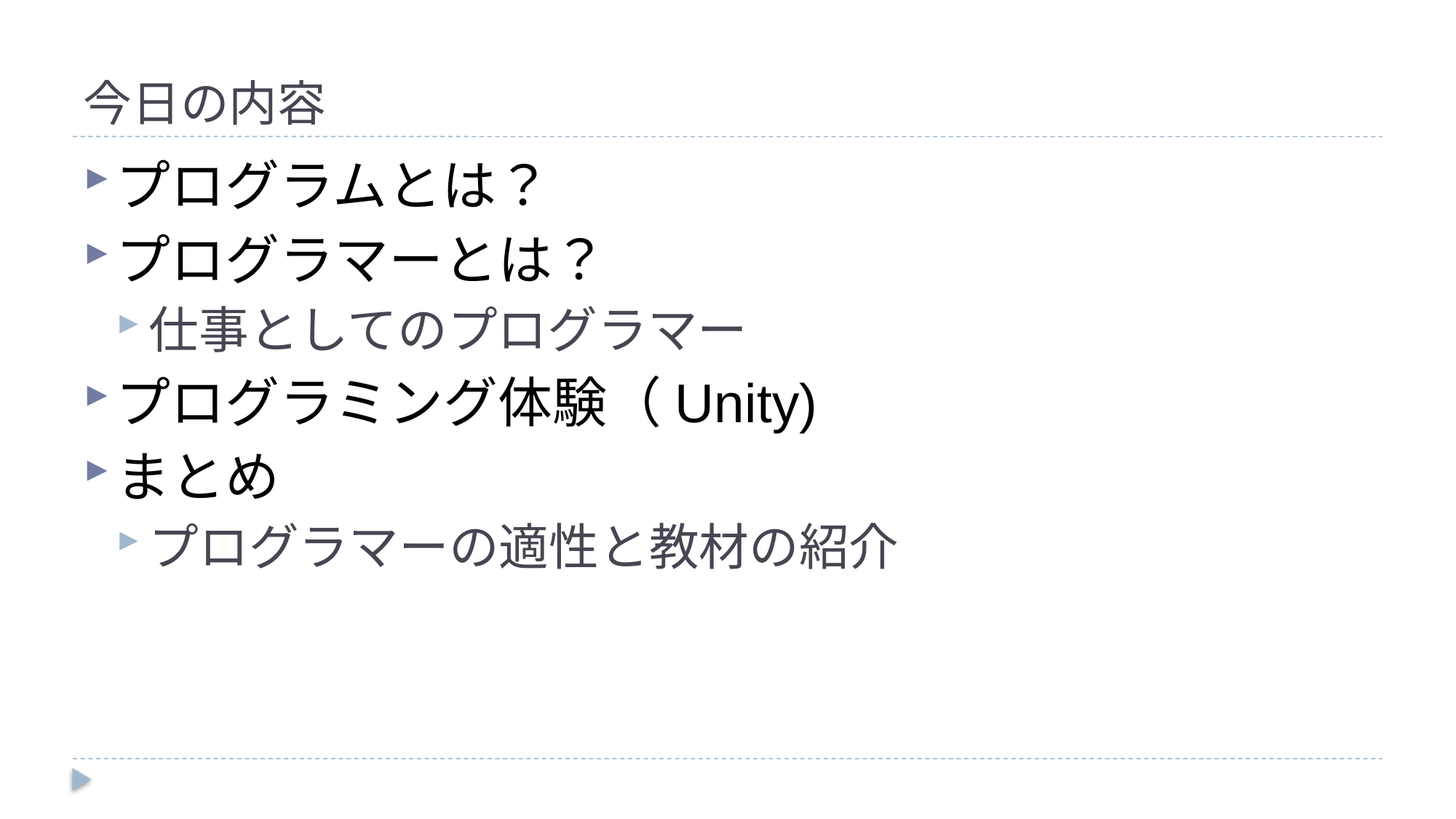

# 今日の内容
プログラムとは？
プログラマーとは？
仕事としてのプログラマー
プログラミング体験（Unity)
まとめ
プログラマーの適性と教材の紹介